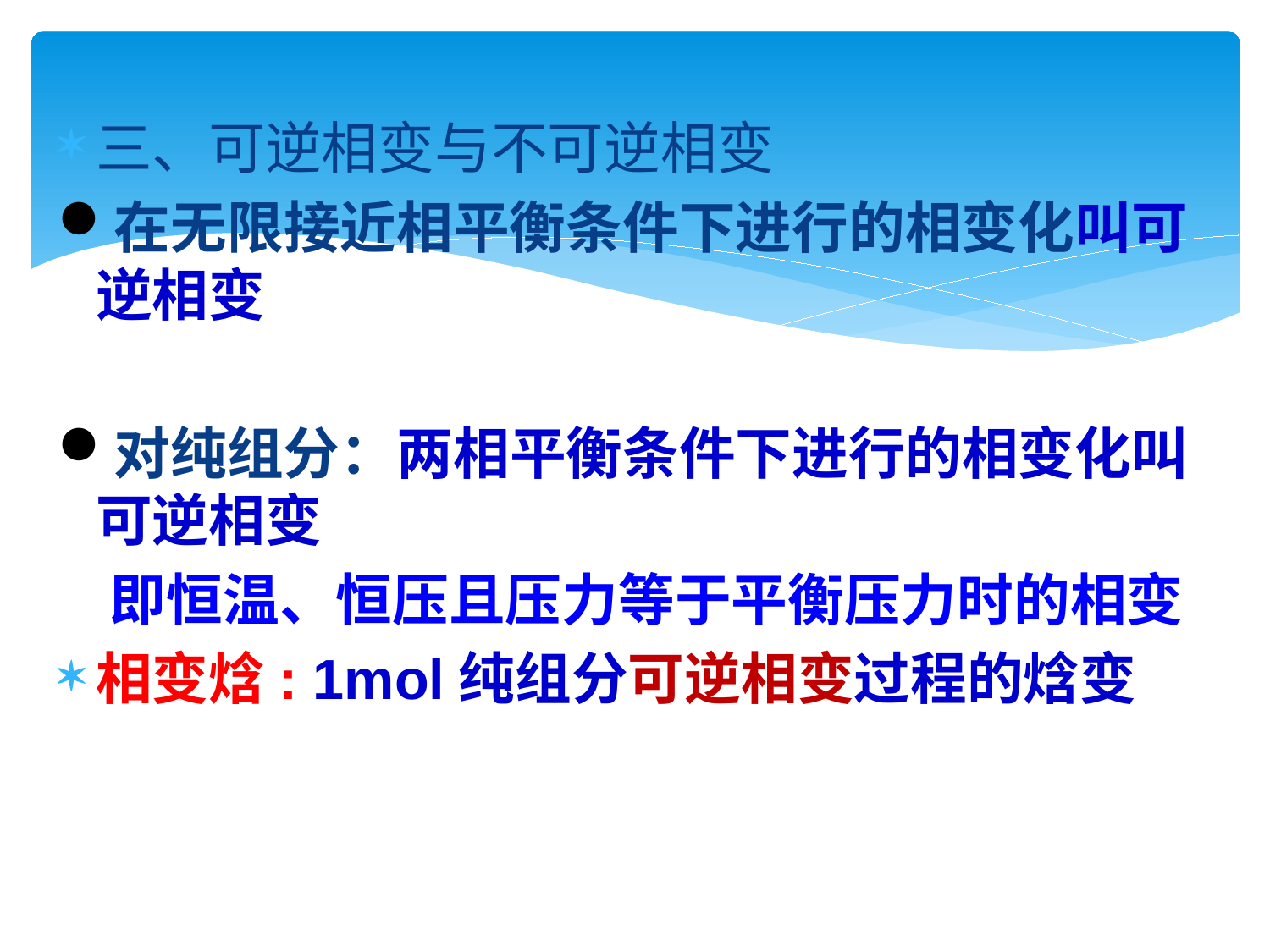

三、可逆相变与不可逆相变
在无限接近相平衡条件下进行的相变化叫可逆相变

对纯组分：两相平衡条件下进行的相变化叫可逆相变
   即恒温、恒压且压力等于平衡压力时的相变
相变焓: 1mol纯组分可逆相变过程的焓变